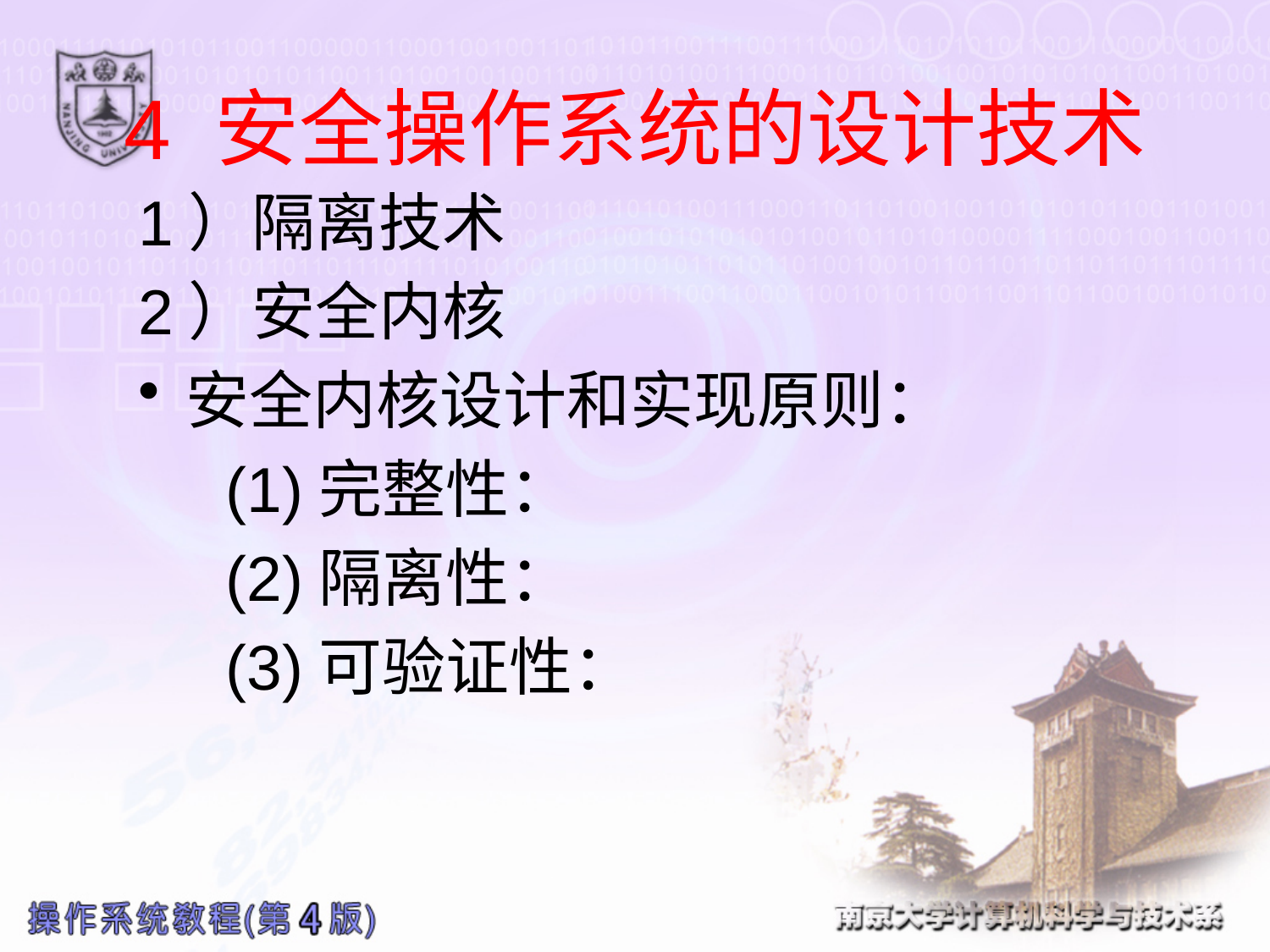

# 4 安全操作系统的设计技术
1）隔离技术
2）安全内核
安全内核设计和实现原则：
     (1)完整性：
     (2)隔离性：
     (3)可验证性：